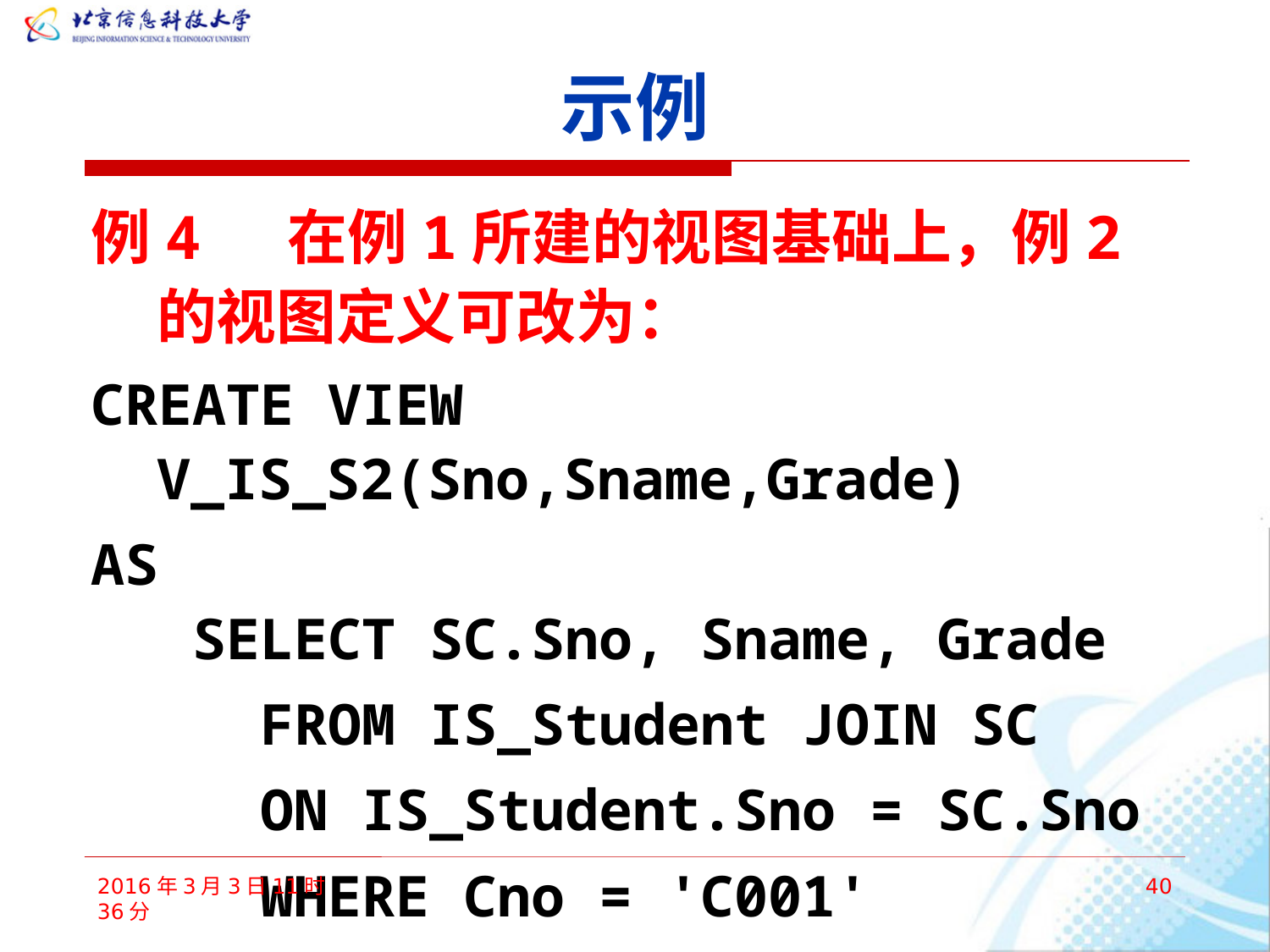

# 示例
例4  在例1所建的视图基础上，例2的视图定义可改为：
CREATE VIEW V_IS_S2(Sno,Sname,Grade)
AS
   SELECT SC.Sno, Sname, Grade
     FROM IS_Student JOIN SC
     ON IS_Student.Sno = SC.Sno
     WHERE Cno = 'C001'
2016年3月3日11时36分
40